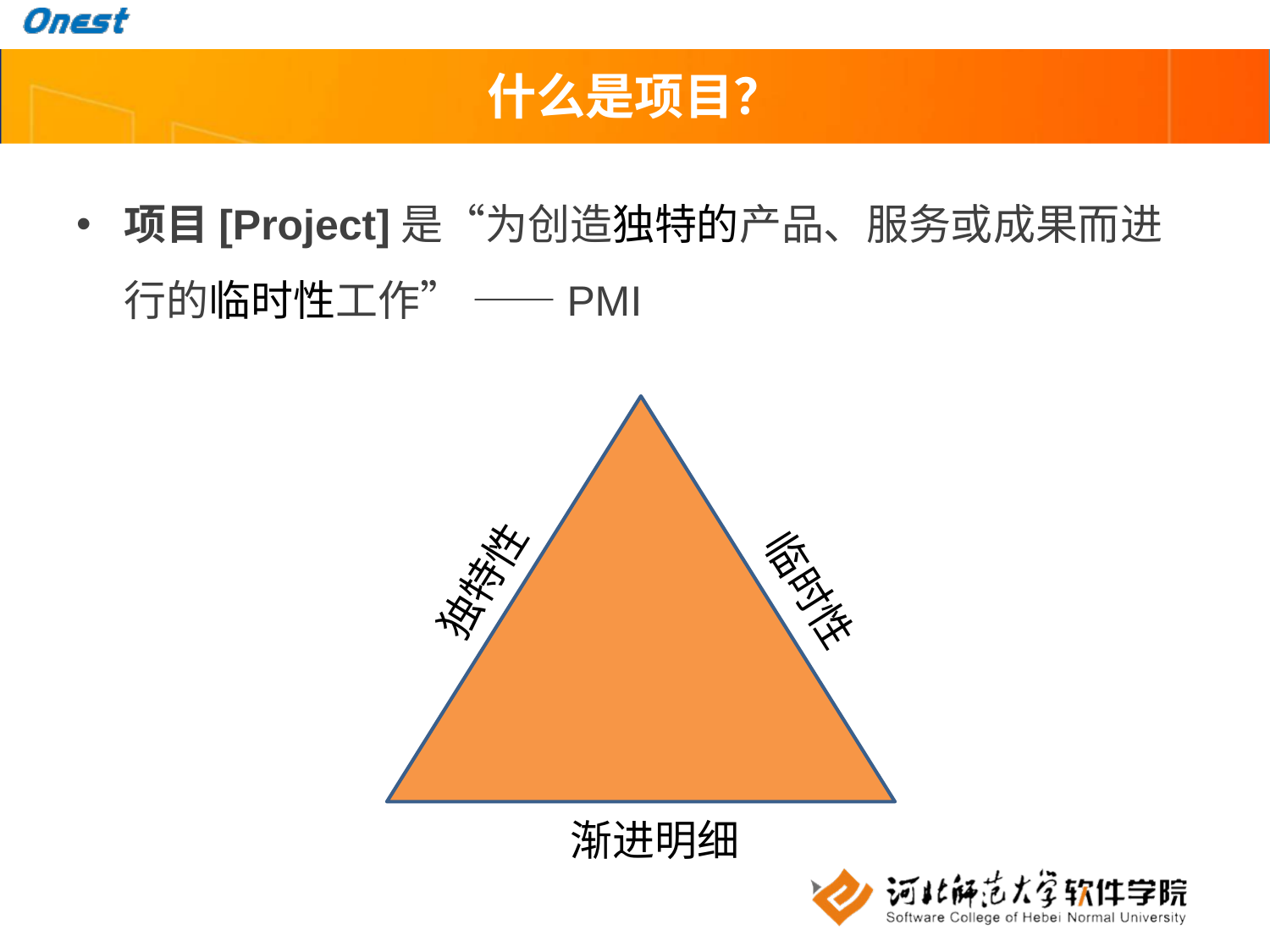

# 什么是项目？
项目[Project]是“为创造独特的产品、服务或成果而进行的临时性工作” ——PMI

独特性
临时性
渐进明细